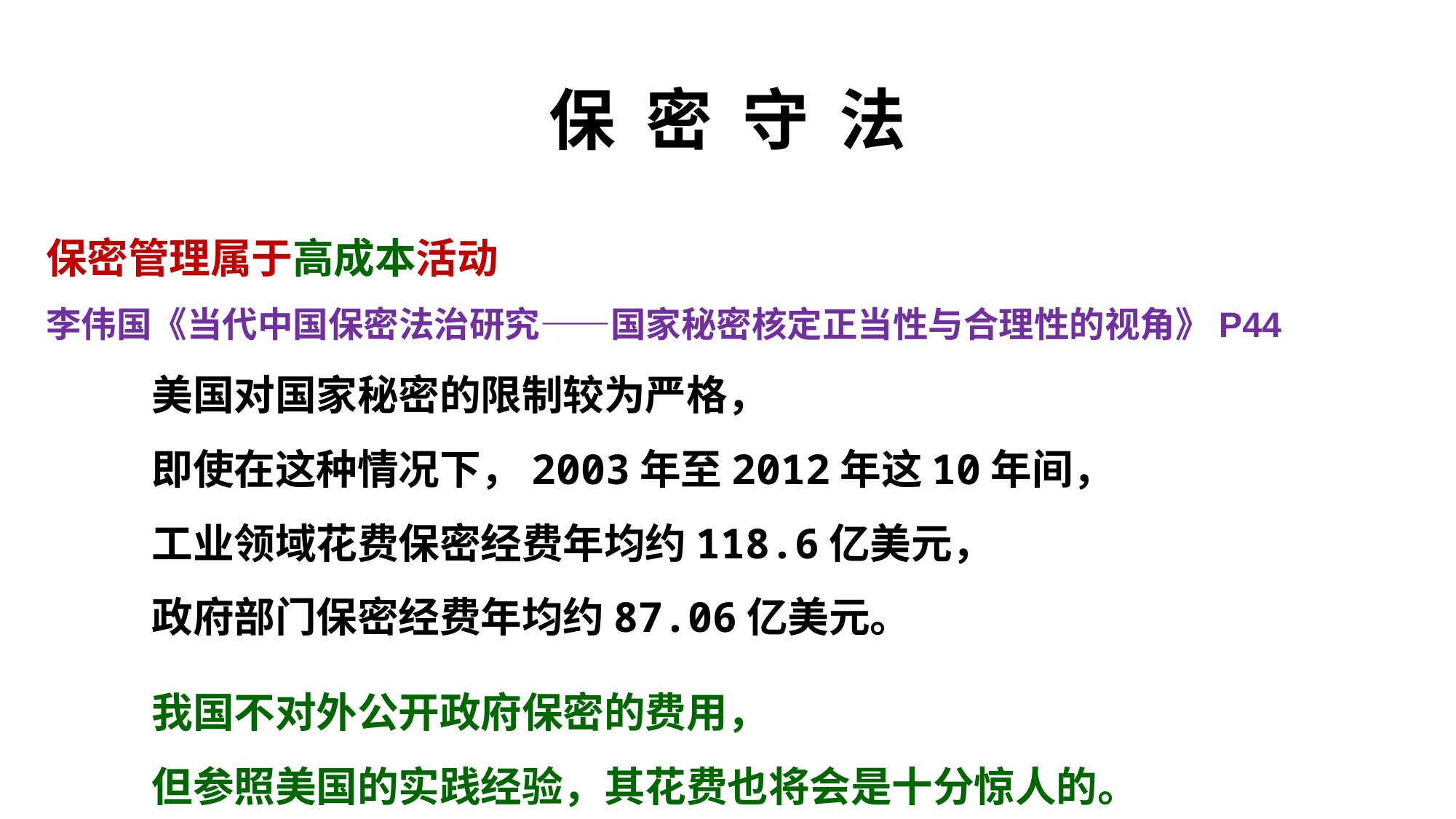

# 保  密  守  法
保密管理属于高成本活动
李伟国《当代中国保密法治研究——国家秘密核定正当性与合理性的视角》P44
	美国对国家秘密的限制较为严格，
	即使在这种情况下，2003年至2012年这10年间，
		工业领域花费保密经费年均约118.6亿美元，
		政府部门保密经费年均约87.06亿美元。

	我国不对外公开政府保密的费用，
	但参照美国的实践经验，其花费也将会是十分惊人的。